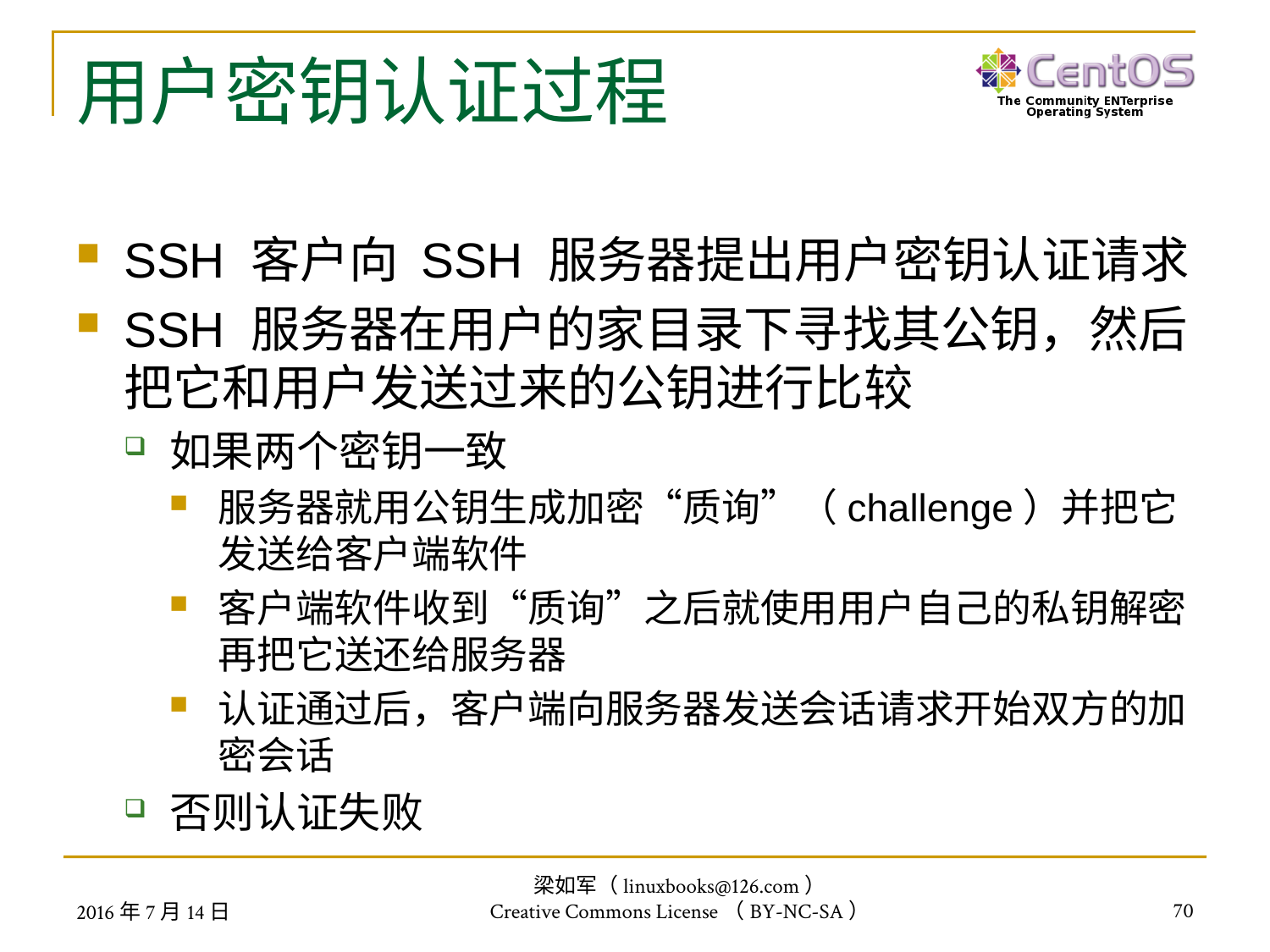

# 用户密钥认证过程
SSH 客户向 SSH 服务器提出用户密钥认证请求
SSH 服务器在用户的家目录下寻找其公钥，然后把它和用户发送过来的公钥进行比较
如果两个密钥一致
服务器就用公钥生成加密“质询”（challenge）并把它发送给客户端软件
客户端软件收到“质询”之后就使用用户自己的私钥解密再把它送还给服务器
认证通过后，客户端向服务器发送会话请求开始双方的加密会话
否则认证失败
梁如军（linuxbooks@126.com）
Creative Commons License（BY-NC-SA）
2016年7月14日
70